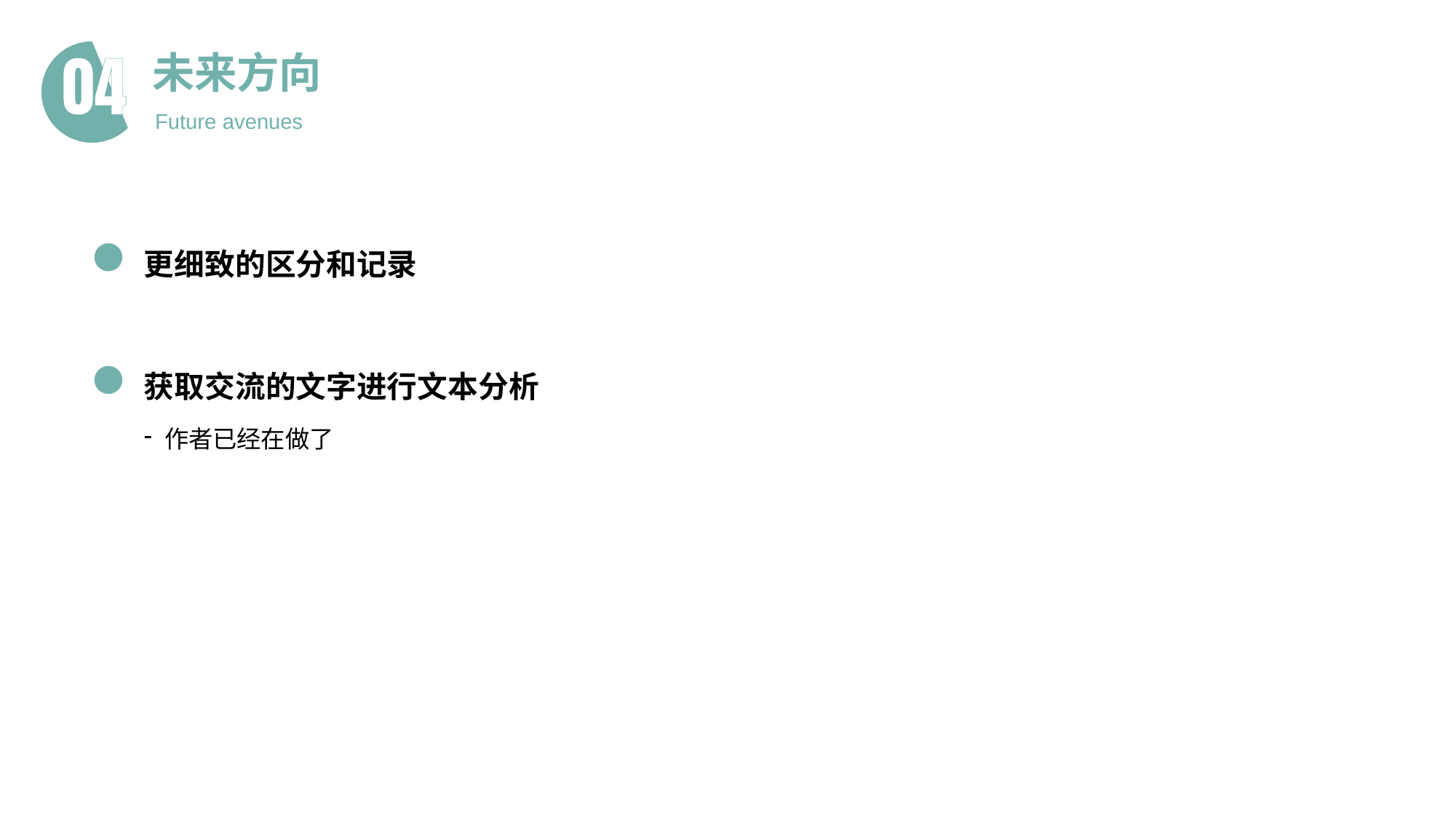

未来方向

04
Future avenues
更细致的区分和记录

获取交流的文字进行文本分析

作者已经在做了